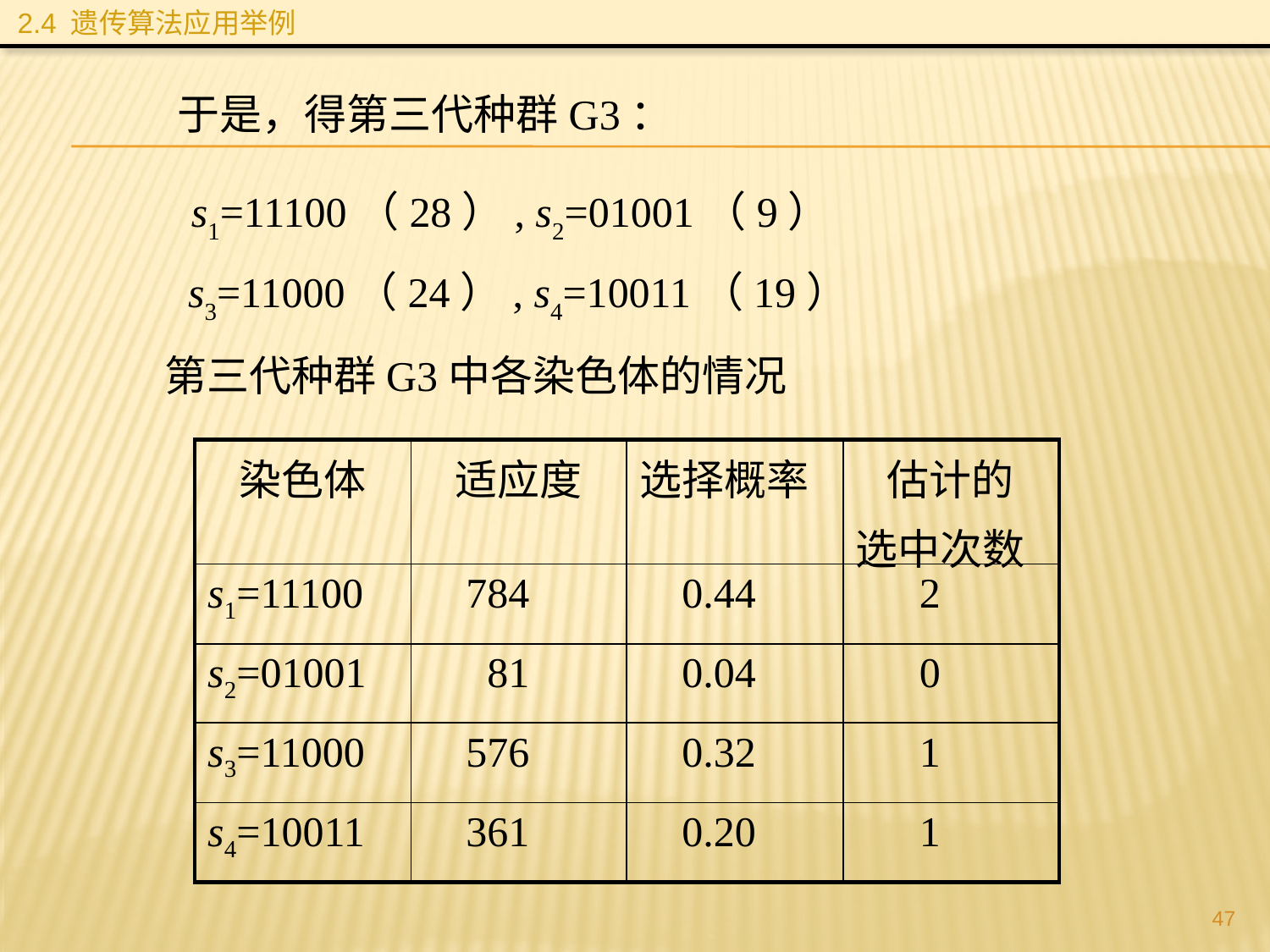

2.4 遗传算法应用举例

于是，得第三代种群G3：
 s1=11100（28）, s2=01001（9）
 s3=11000（24）, s4=10011（19）
   第三代种群G3中各染色体的情况
| 染色体 | 适应度 | 选择概率 | 估计的 选中次数 |
| --- | --- | --- | --- |
| s1=11100 | 784 | 0.44 | 2 |
| s2=01001 | 81 | 0.04 | 0 |
| s3=11000 | 576 | 0.32 | 1 |
| s4=10011 | 361 | 0.20 | 1 |
47